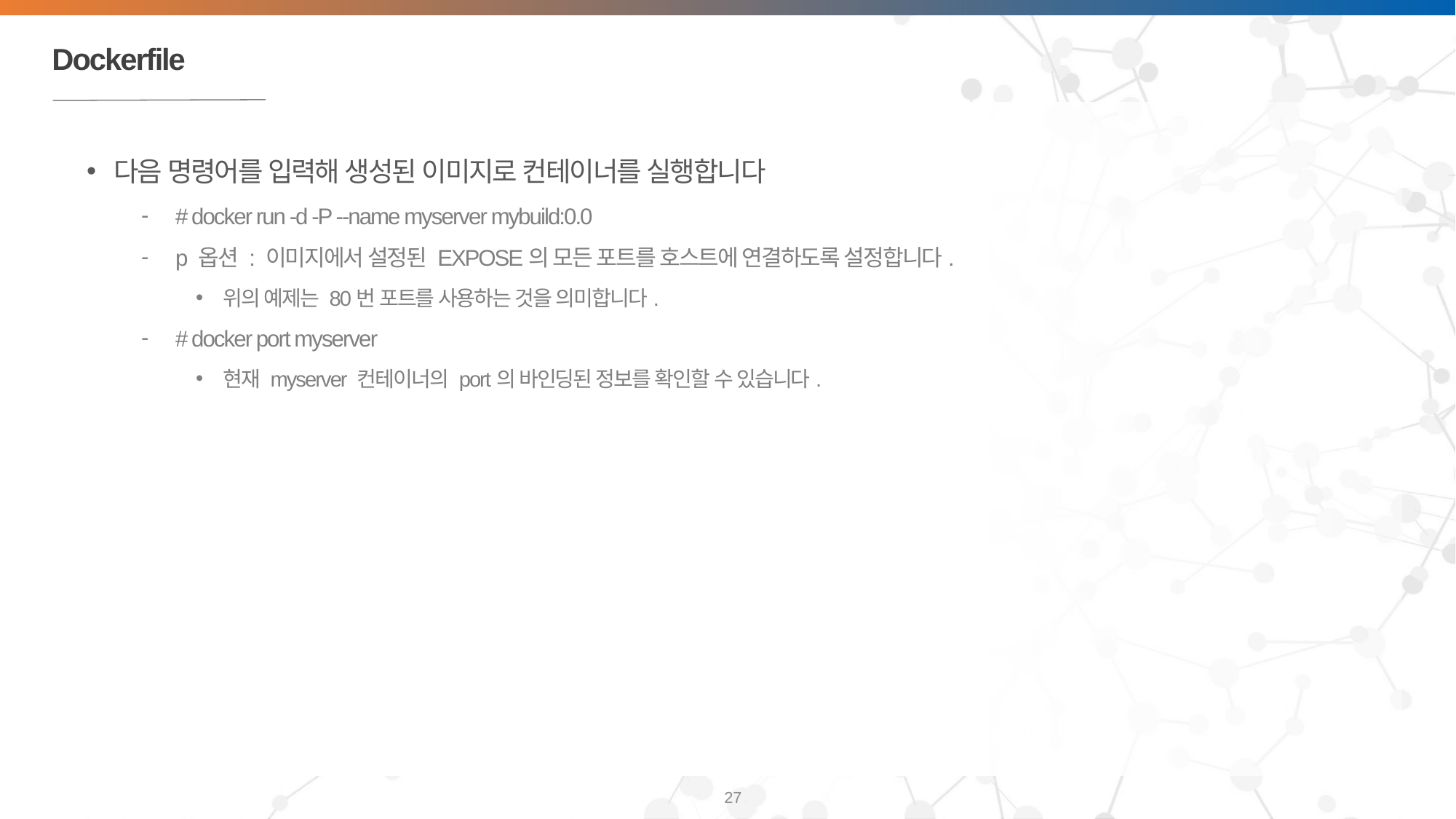

# Dockerfile

다음 명령어를 입력해 생성된 이미지로 컨테이너를 실행합니다
# docker run -d -P --name myserver mybuild:0.0
p 옵션 : 이미지에서 설정된 EXPOSE의 모든 포트를 호스트에 연결하도록 설정합니다.
위의 예제는 80번 포트를 사용하는 것을 의미합니다.
# docker port myserver
현재 myserver 컨테이너의 port의 바인딩된 정보를 확인할 수 있습니다.
27